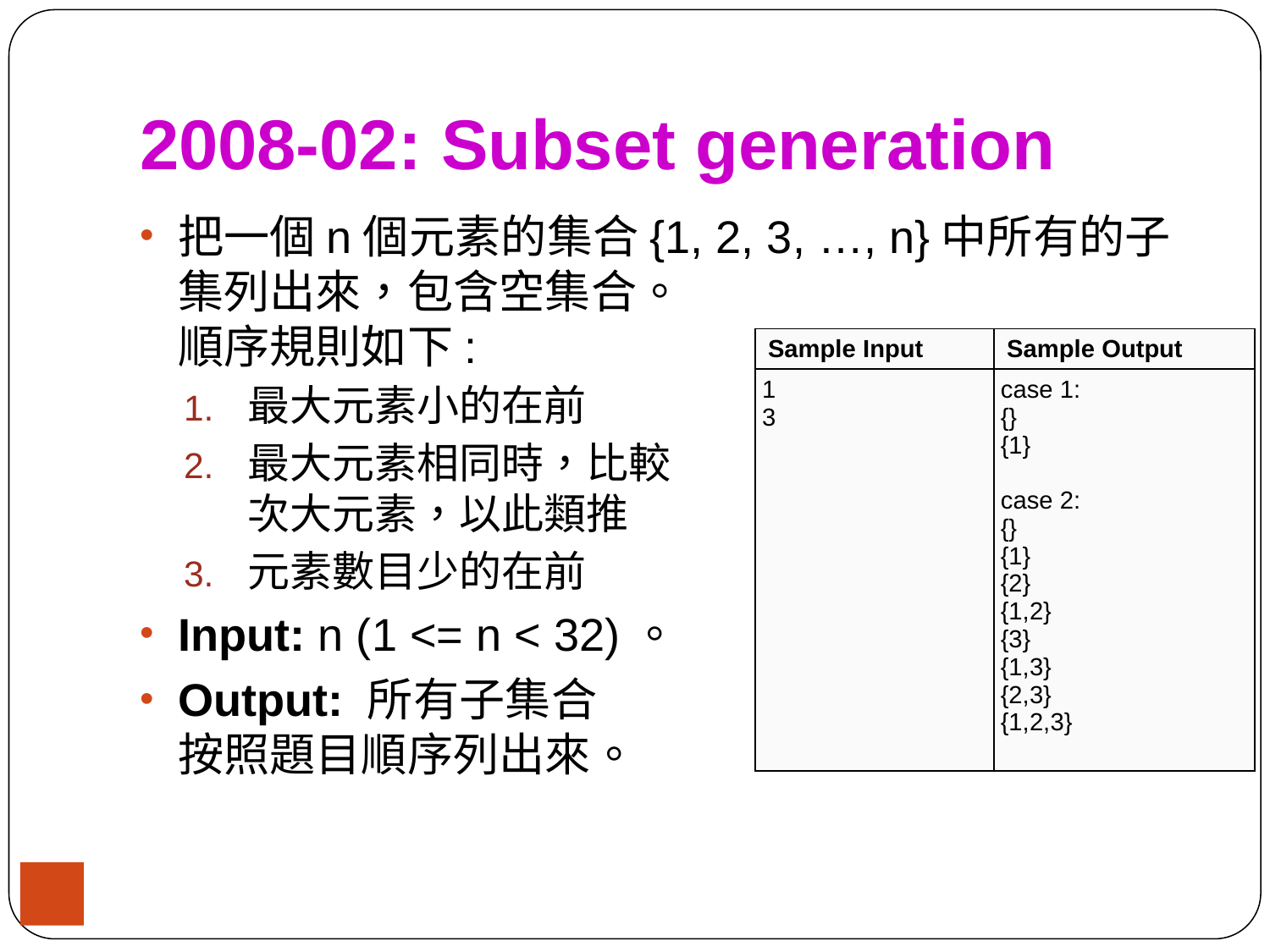

# 2008-02: Subset generation
把一個n個元素的集合{1, 2, 3, …, n}中所有的子集列出來，包含空集合。
順序規則如下:
最大元素小的在前
最大元素相同時，比較
次大元素，以此類推
元素數目少的在前
Input: n (1 <= n < 32)。
Output: 所有子集合
按照題目順序列出來。
| Sample Input | Sample Output |
| --- | --- |
| 1 3 | case 1: {} {1} case 2: {} {1} {2} {1,2} {3} {1,3} {2,3} {1,2,3} |